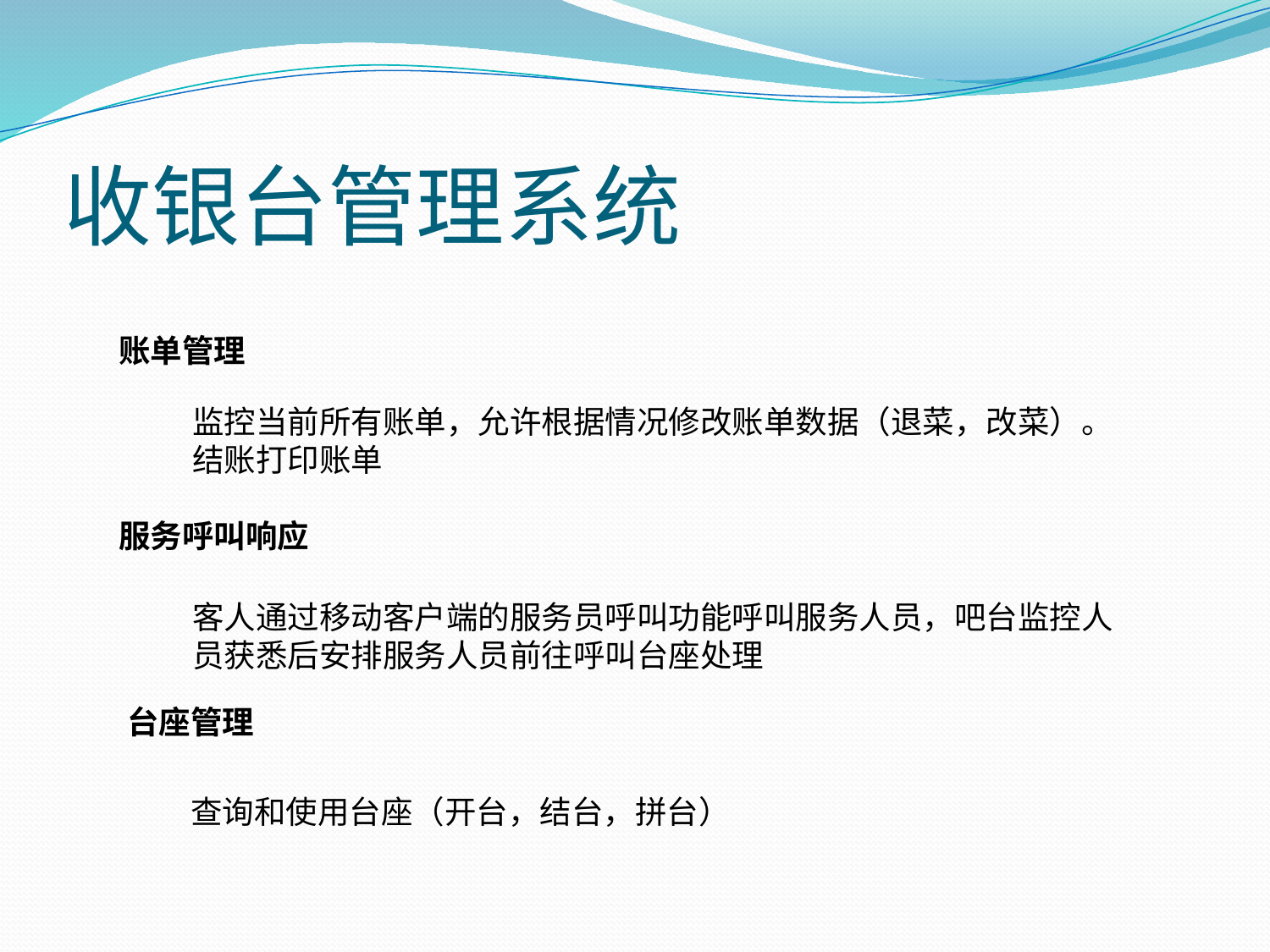

# 收银台管理系统
账单管理
监控当前所有账单，允许根据情况修改账单数据（退菜，改菜）。
结账打印账单
服务呼叫响应
客人通过移动客户端的服务员呼叫功能呼叫服务人员，吧台监控人
员获悉后安排服务人员前往呼叫台座处理
台座管理
查询和使用台座（开台，结台，拼台）